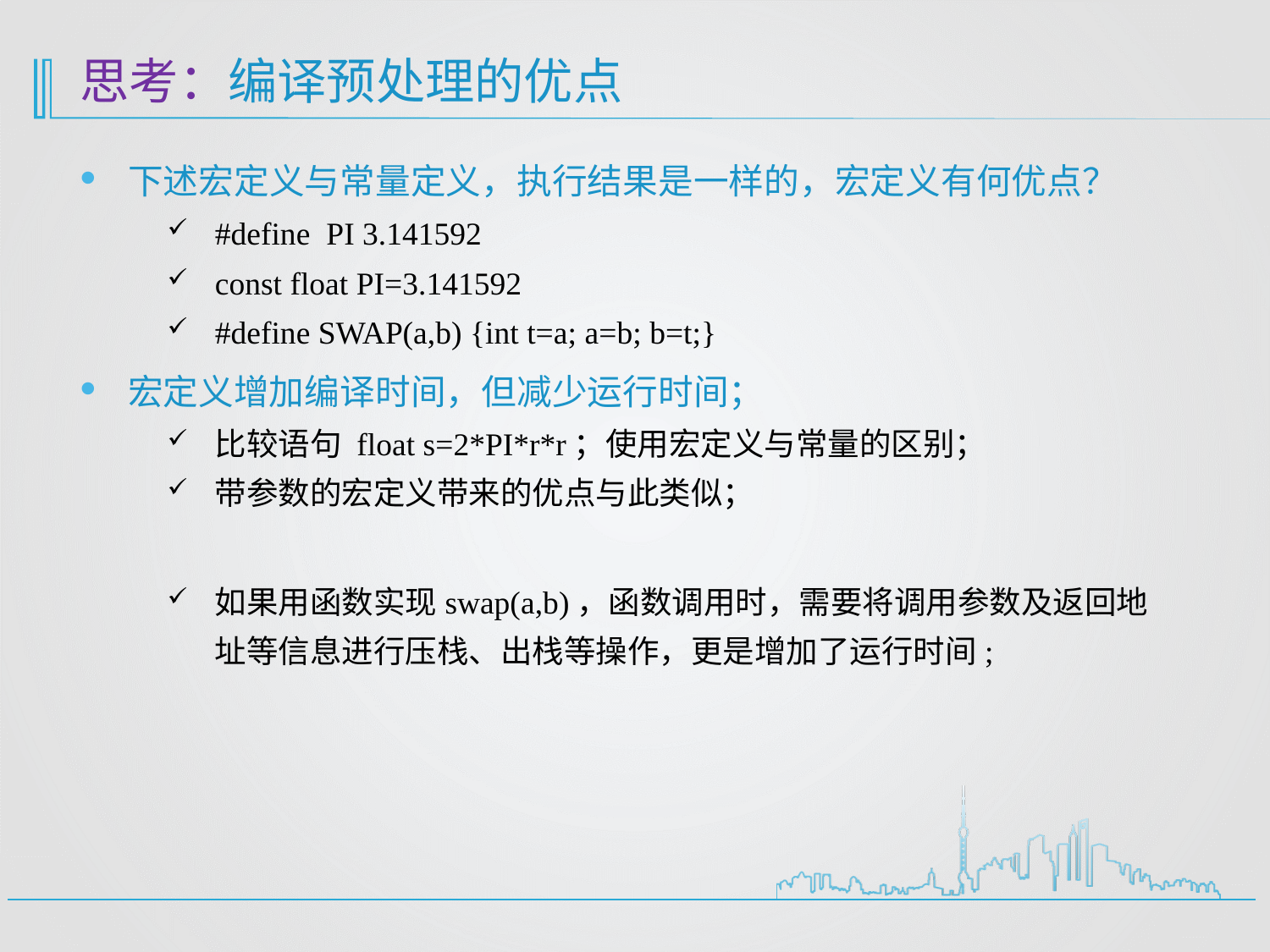

# 思考：编译预处理的优点
下述宏定义与常量定义，执行结果是一样的，宏定义有何优点？
#define  PI 3.141592
const float PI=3.141592
#define SWAP(a,b) {int t=a; a=b; b=t;}
宏定义增加编译时间，但减少运行时间；
比较语句 float s=2*PI*r*r；使用宏定义与常量的区别；
带参数的宏定义带来的优点与此类似；

如果用函数实现swap(a,b)，函数调用时，需要将调用参数及返回地址等信息进行压栈、出栈等操作，更是增加了运行时间;